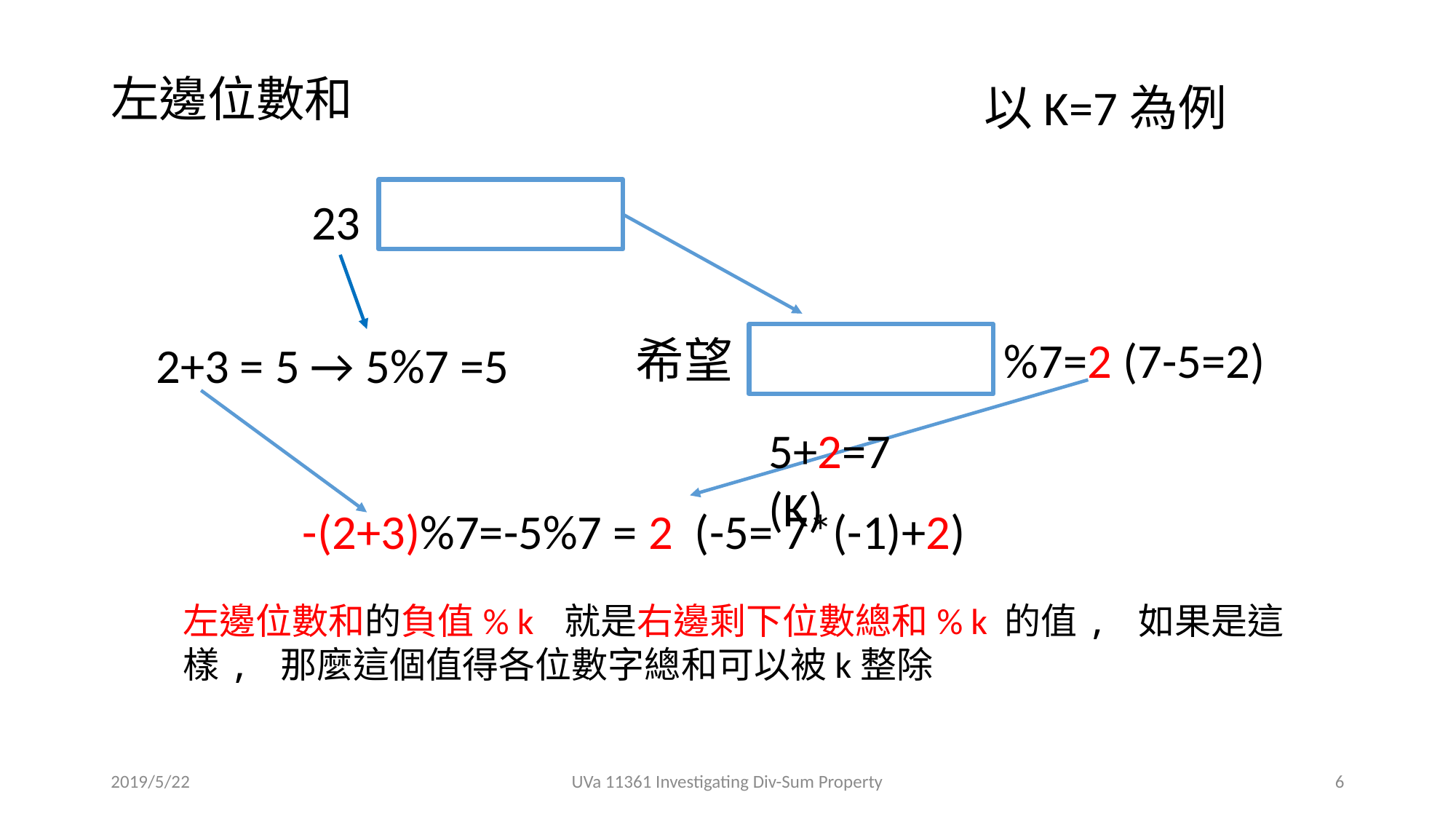

左邊位數和
以K=7為例

23
希望

%7=2 (7-5=2)
2+3 = 5 → 5%7 =5
5+2=7 (K)
-(2+3)%7=-5%7 = 2  (-5= 7*(-1)+2)
左邊位數和的負值% k 就是右邊剩下位數總和% k 的值, 如果是這樣, 那麼這個值得各位數字總和可以被k整除
2019/5/22
UVa 11361 Investigating Div-Sum Property
6